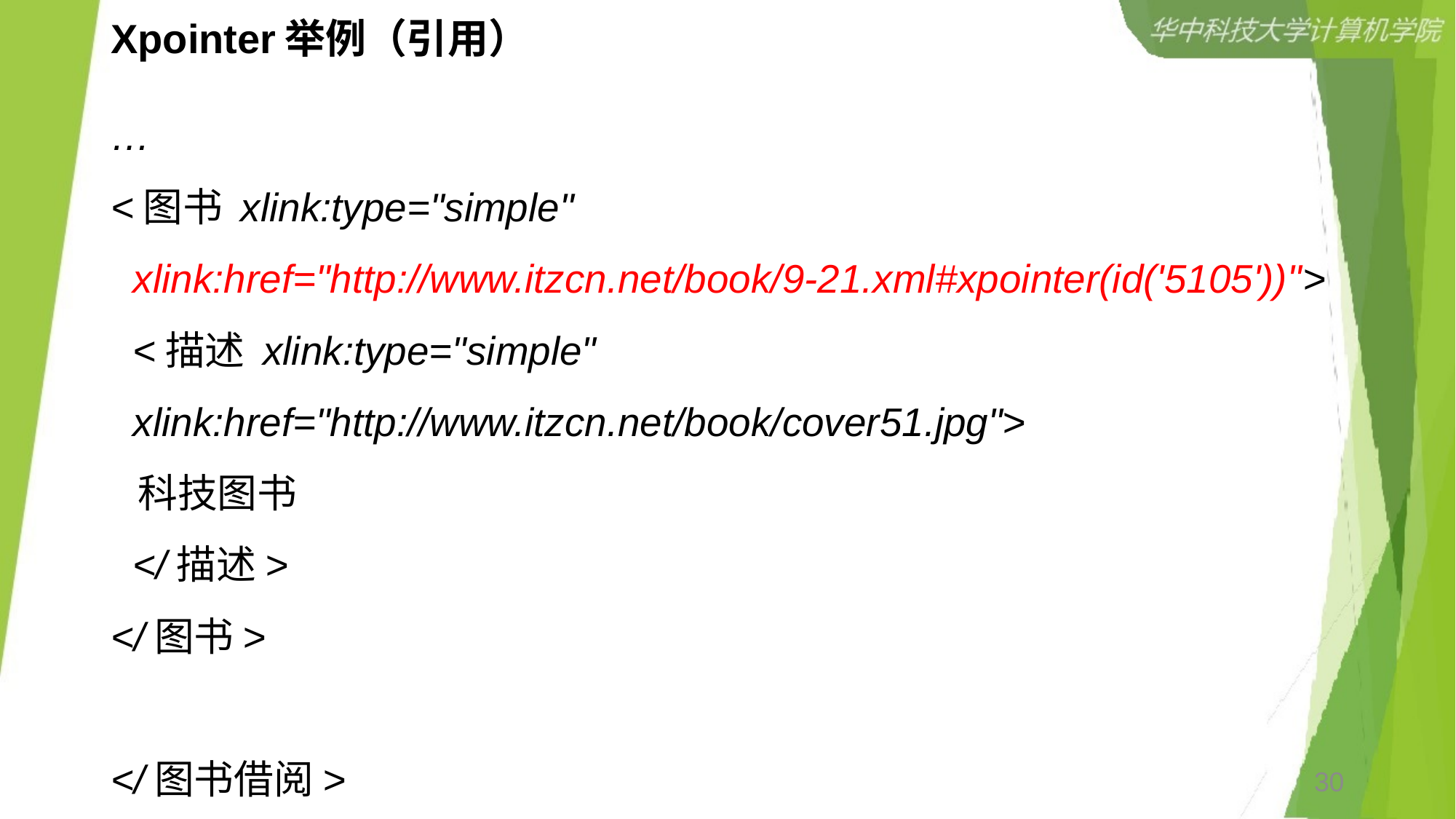

# Xpointer举例（引用）
…
<图书 xlink:type="simple"
  xlink:href="http://www.itzcn.net/book/9-21.xml#xpointer(id('5105'))">
  <描述 xlink:type="simple"
  xlink:href="http://www.itzcn.net/book/cover51.jpg">
  科技图书
  </描述>
</图书>

</图书借阅>
30